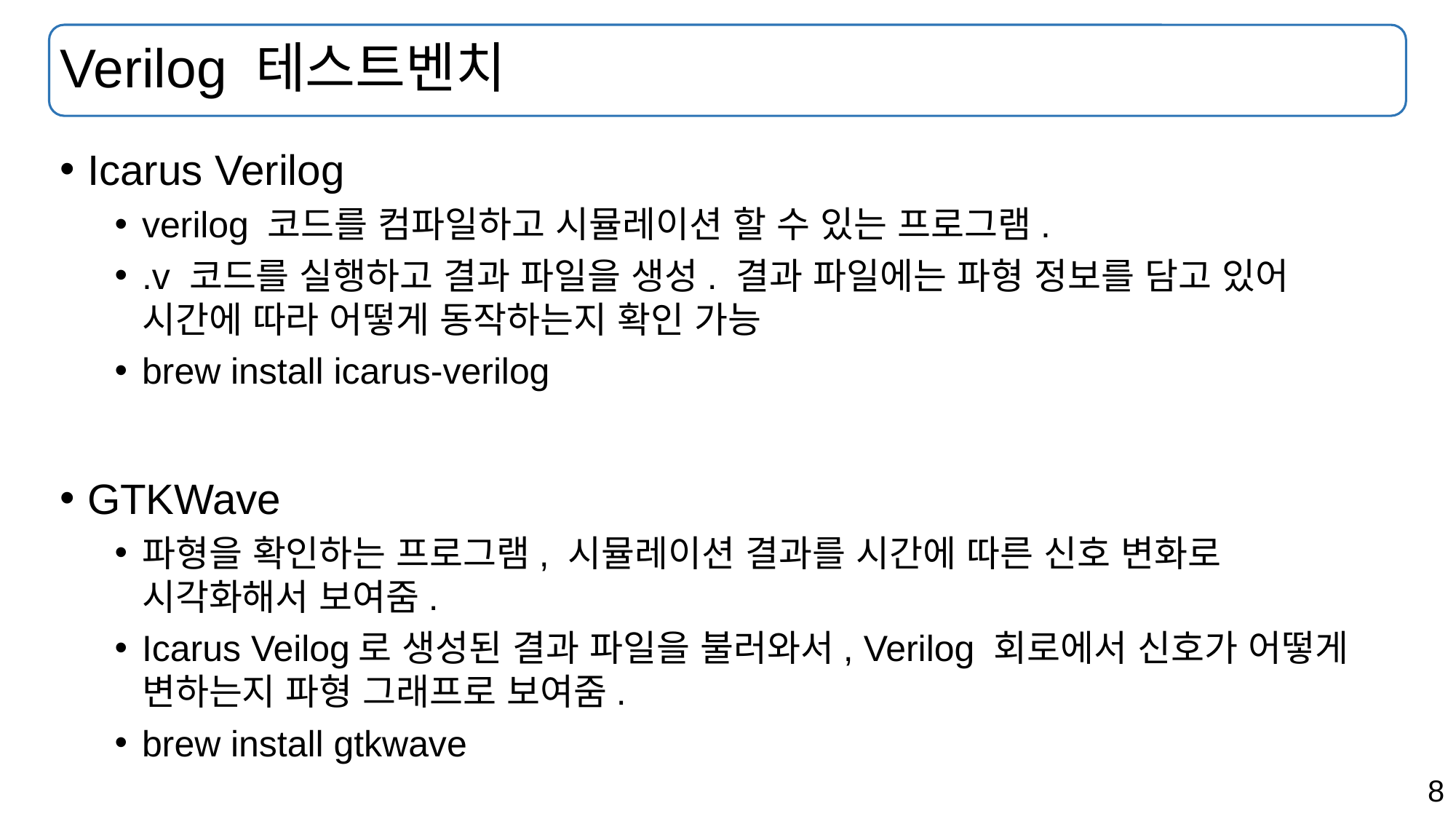

# Verilog 테스트벤치
Icarus Verilog
verilog 코드를 컴파일하고 시뮬레이션 할 수 있는 프로그램.
.v 코드를 실행하고 결과 파일을 생성. 결과 파일에는 파형 정보를 담고 있어 시간에 따라 어떻게 동작하는지 확인 가능
brew install icarus-verilog

GTKWave
파형을 확인하는 프로그램, 시뮬레이션 결과를 시간에 따른 신호 변화로 시각화해서 보여줌.
Icarus Veilog로 생성된 결과 파일을 불러와서, Verilog 회로에서 신호가 어떻게 변하는지 파형 그래프로 보여줌.
brew install gtkwave